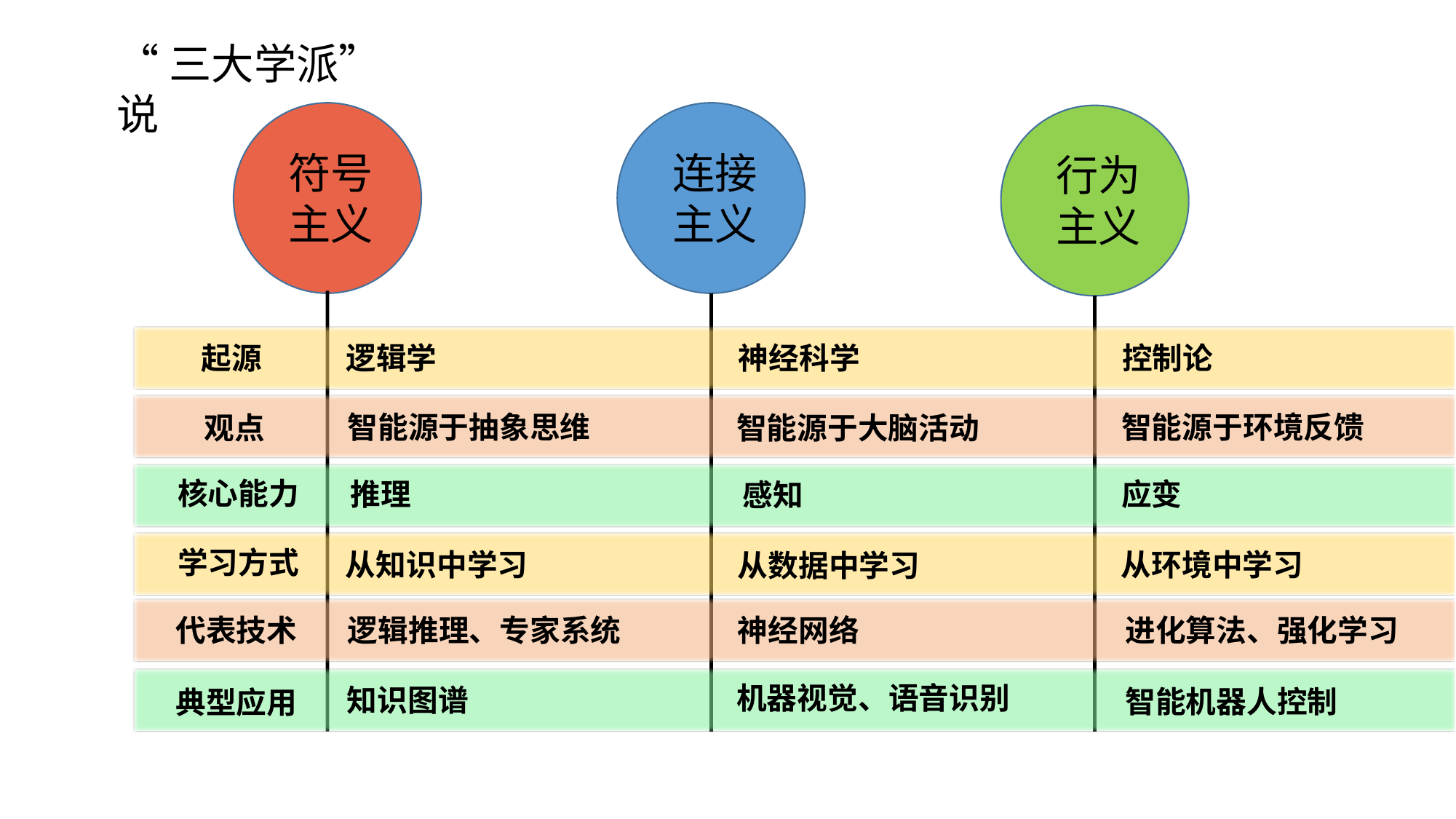

“三大学派”说

符号主义

连接主义

行为主义

起源
逻辑学
神经科学
控制论

智能源于抽象思维
智能源于环境反馈
观点
智能源于大脑活动

核心能力
应变
推理
感知

学习方式
从知识中学习
从环境中学习
从数据中学习

代表技术
逻辑推理、专家系统
神经网络
进化算法、强化学习

机器视觉、语音识别
知识图谱
智能机器人控制
典型应用